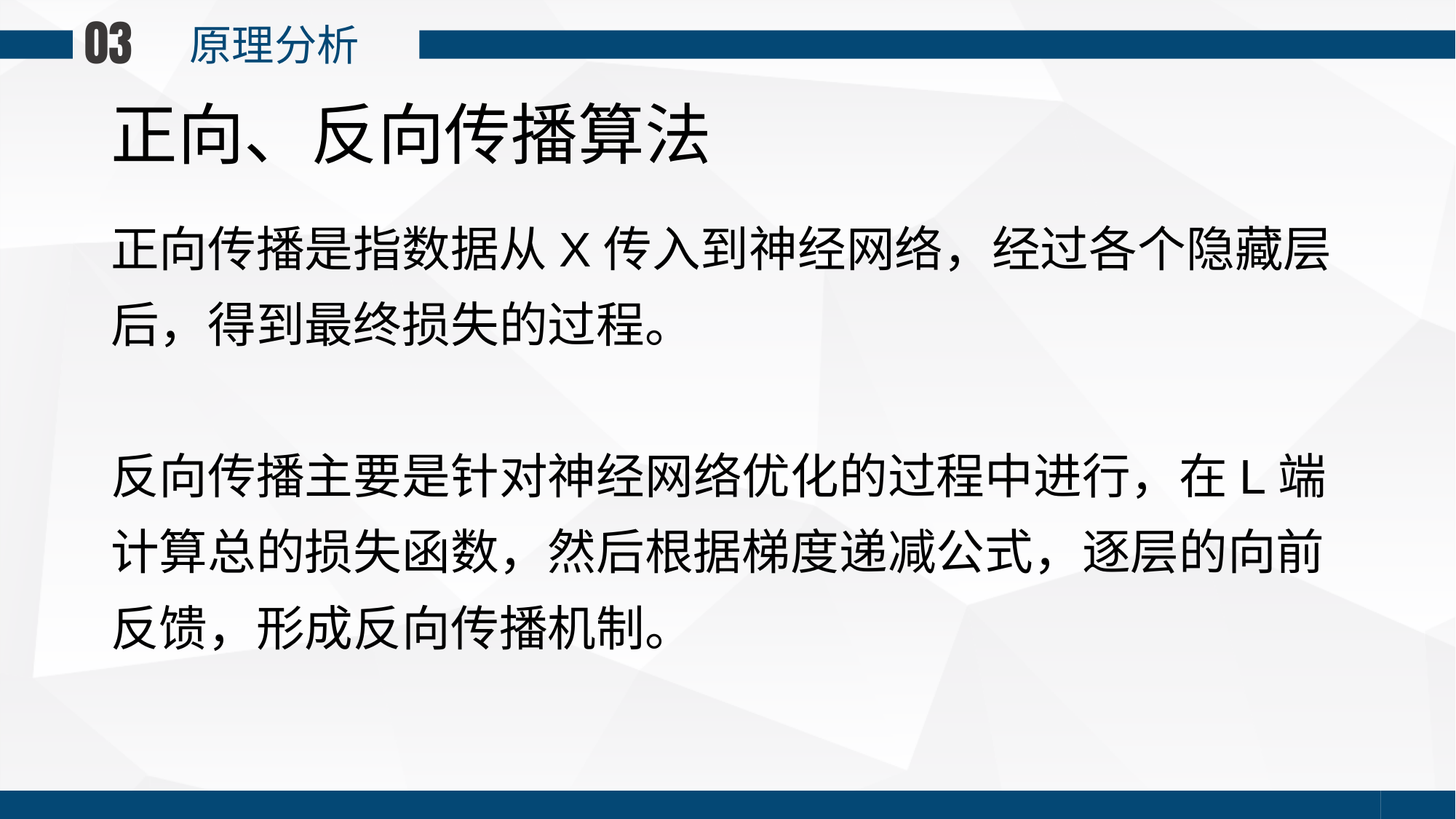

03
原理分析

# 正向、反向传播算法
正向传播是指数据从X传入到神经网络，经过各个隐藏层后，得到最终损失的过程。

反向传播主要是针对神经网络优化的过程中进行，在L端计算总的损失函数，然后根据梯度递减公式，逐层的向前反馈，形成反向传播机制。